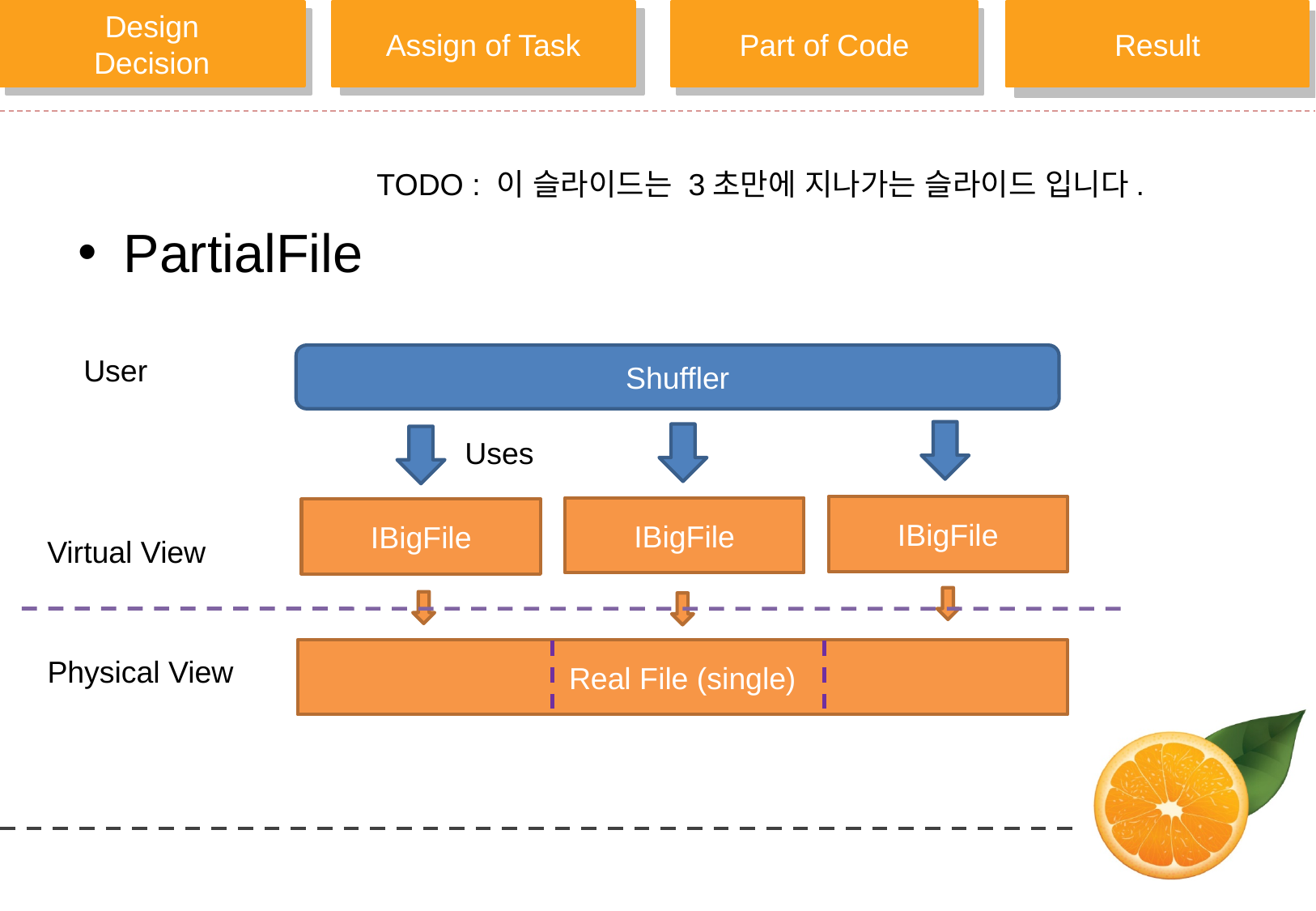

TODO : 이 슬라이드는 3초만에 지나가는 슬라이드 입니다.
PartialFile
User
Shuffler

Uses
IBigFile
IBigFile
IBigFile
Virtual View

Real File (single)
Physical View